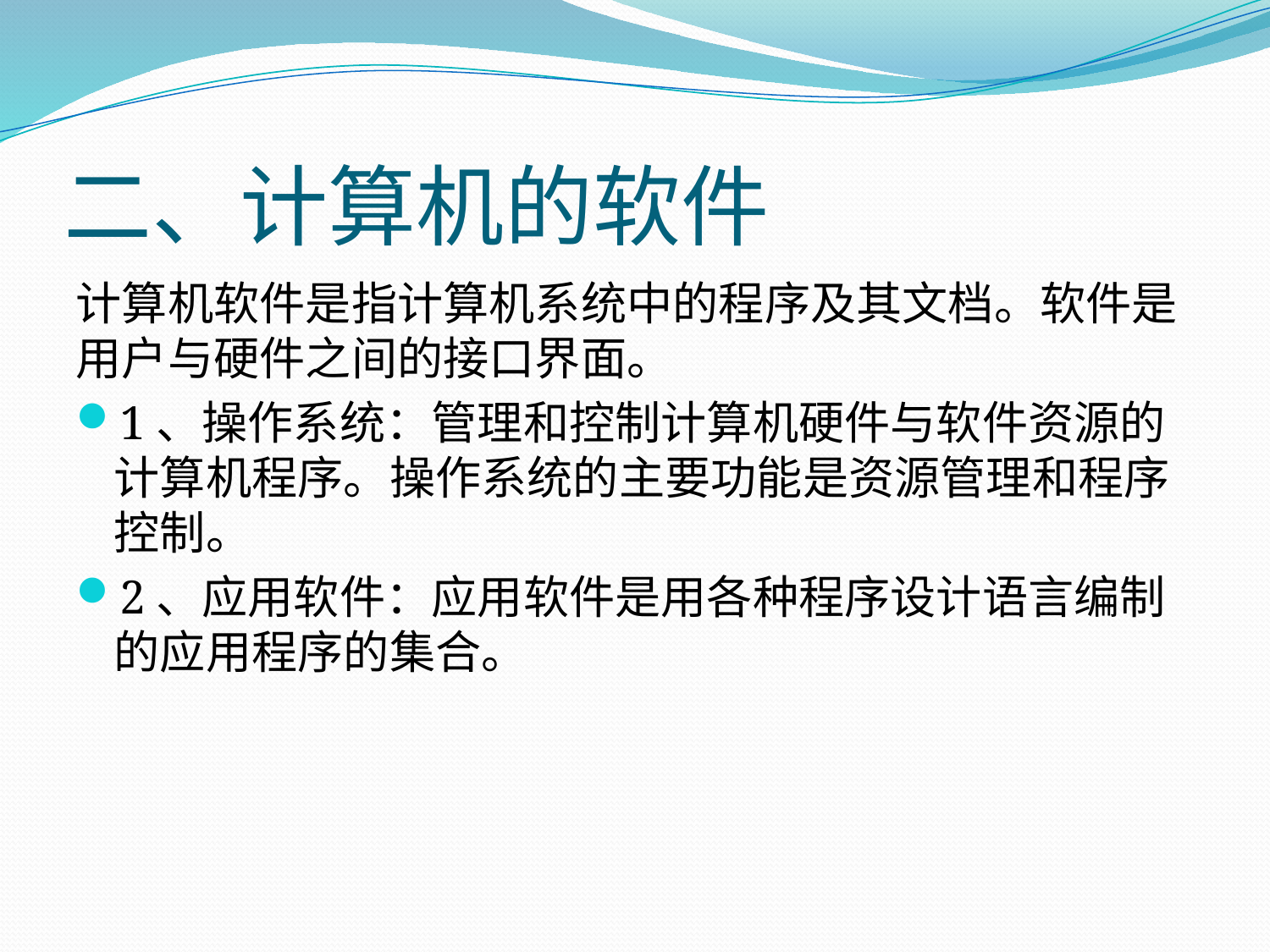

# 二、计算机的软件
计算机软件是指计算机系统中的程序及其文档。软件是用户与硬件之间的接口界面。
1、操作系统：管理和控制计算机硬件与软件资源的计算机程序。操作系统的主要功能是资源管理和程序控制。
2、应用软件：应用软件是用各种程序设计语言编制的应用程序的集合。